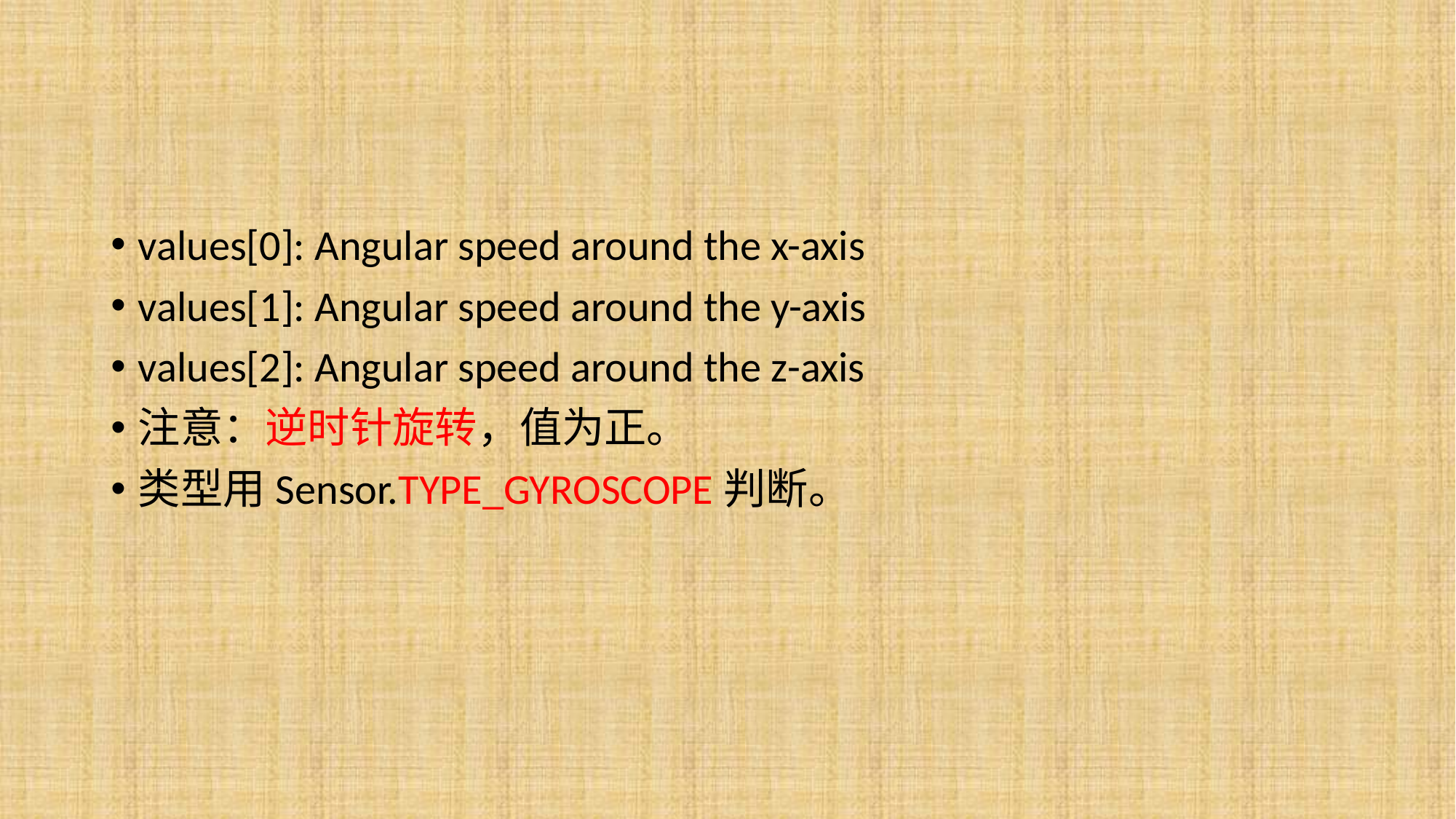

#
values[0]: Angular speed around the x-axis
values[1]: Angular speed around the y-axis
values[2]: Angular speed around the z-axis
注意：逆时针旋转，值为正。
类型用Sensor.TYPE_GYROSCOPE判断。